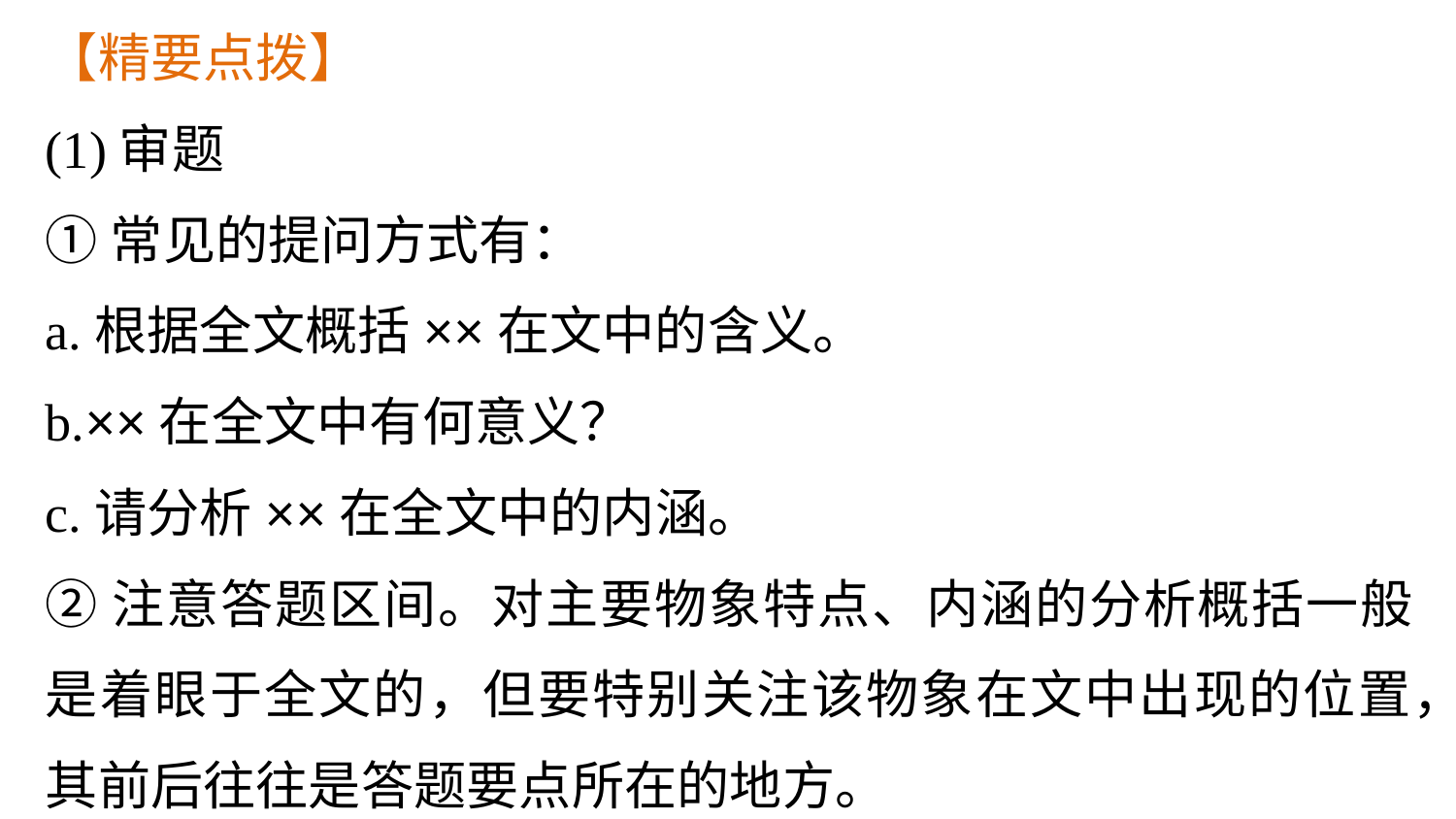

【精要点拨】
(1)审题
①常见的提问方式有：
a.根据全文概括××在文中的含义。
b.××在全文中有何意义？
c.请分析××在全文中的内涵。
②注意答题区间。对主要物象特点、内涵的分析概括一般是着眼于全文的，但要特别关注该物象在文中出现的位置，其前后往往是答题要点所在的地方。